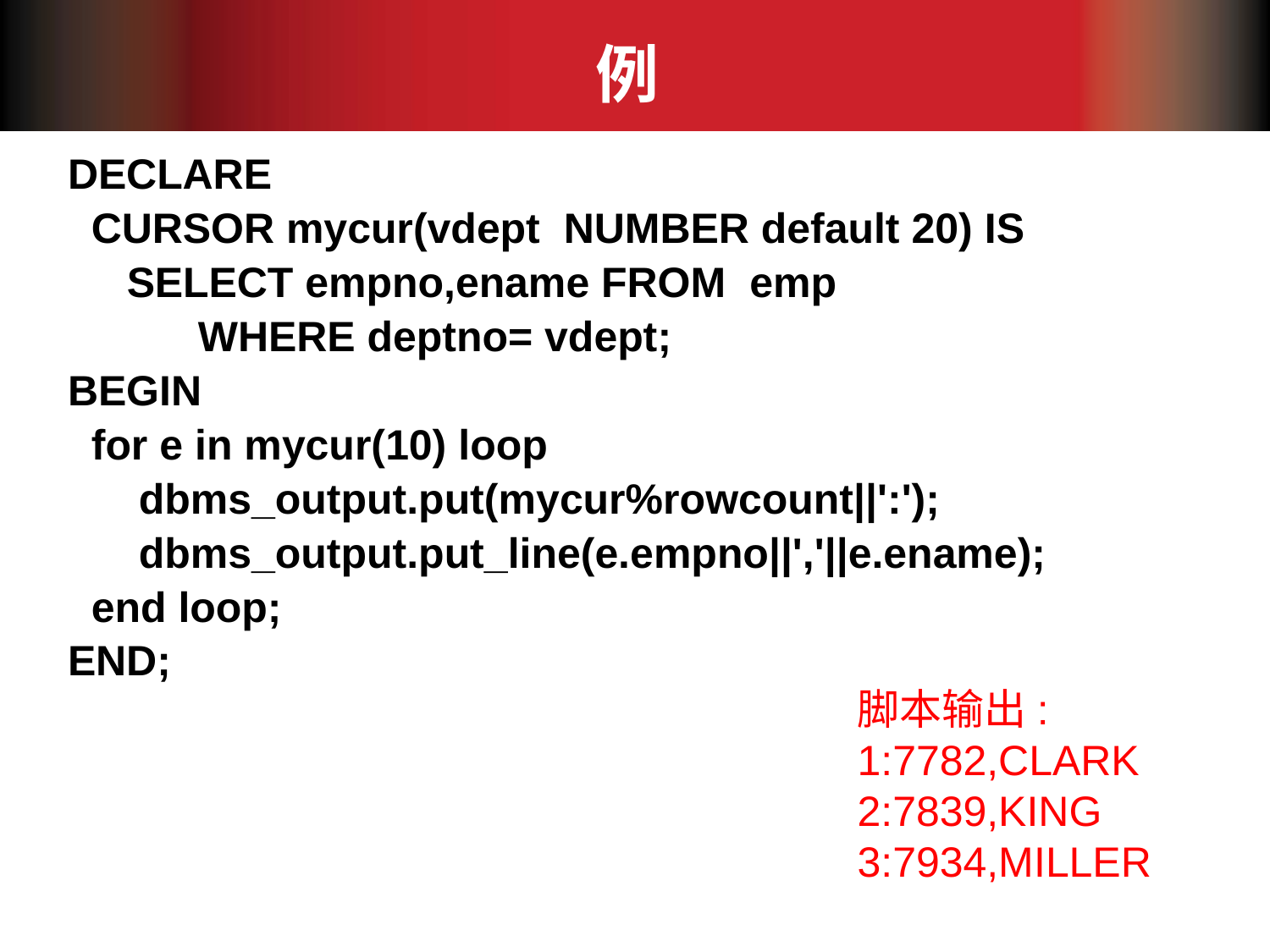

# 例
DECLARE
  CURSOR mycur(vdept  NUMBER default 20) IS
     SELECT empno,ename FROM  emp
           WHERE deptno= vdept;
BEGIN
  for e in mycur(10) loop
      dbms_output.put(mycur%rowcount||':');
      dbms_output.put_line(e.empno||','||e.ename);
  end loop;
END;
脚本输出:
1:7782,CLARK
2:7839,KING
3:7934,MILLER